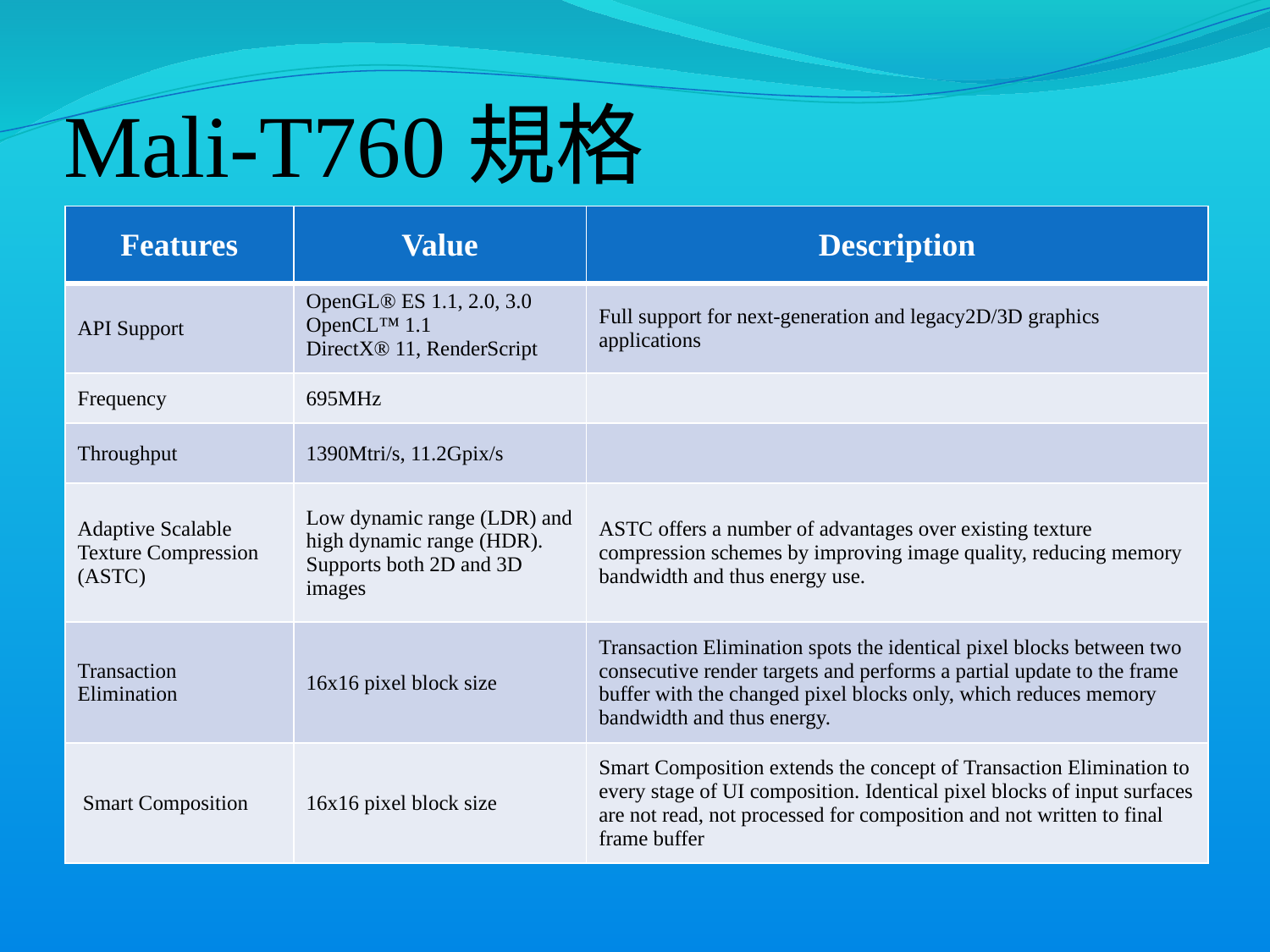

# Mali-T760規格
| Features | Value | Description |
| --- | --- | --- |
| API Support | OpenGL® ES 1.1, 2.0, 3.0 OpenCL™ 1.1 DirectX® 11, RenderScript | Full support for next-generation and legacy2D/3D graphics applications |
| Frequency | 695MHz |  |
| Throughput | 1390Mtri/s, 11.2Gpix/s |  |
| Adaptive Scalable Texture Compression (ASTC) | Low dynamic range (LDR) and high dynamic range (HDR). Supports both 2D and 3D images | ASTC offers a number of advantages over existing texture compression schemes by improving image quality, reducing memory bandwidth and thus energy use. |
| Transaction Elimination | 16x16 pixel block size | Transaction Elimination spots the identical pixel blocks between two consecutive render targets and performs a partial update to the frame buffer with the changed pixel blocks only, which reduces memory bandwidth and thus energy. |
| Smart Composition | 16x16 pixel block size | Smart Composition extends the concept of Transaction Elimination to every stage of UI composition. Identical pixel blocks of input surfaces are not read, not processed for composition and not written to final frame buffer |